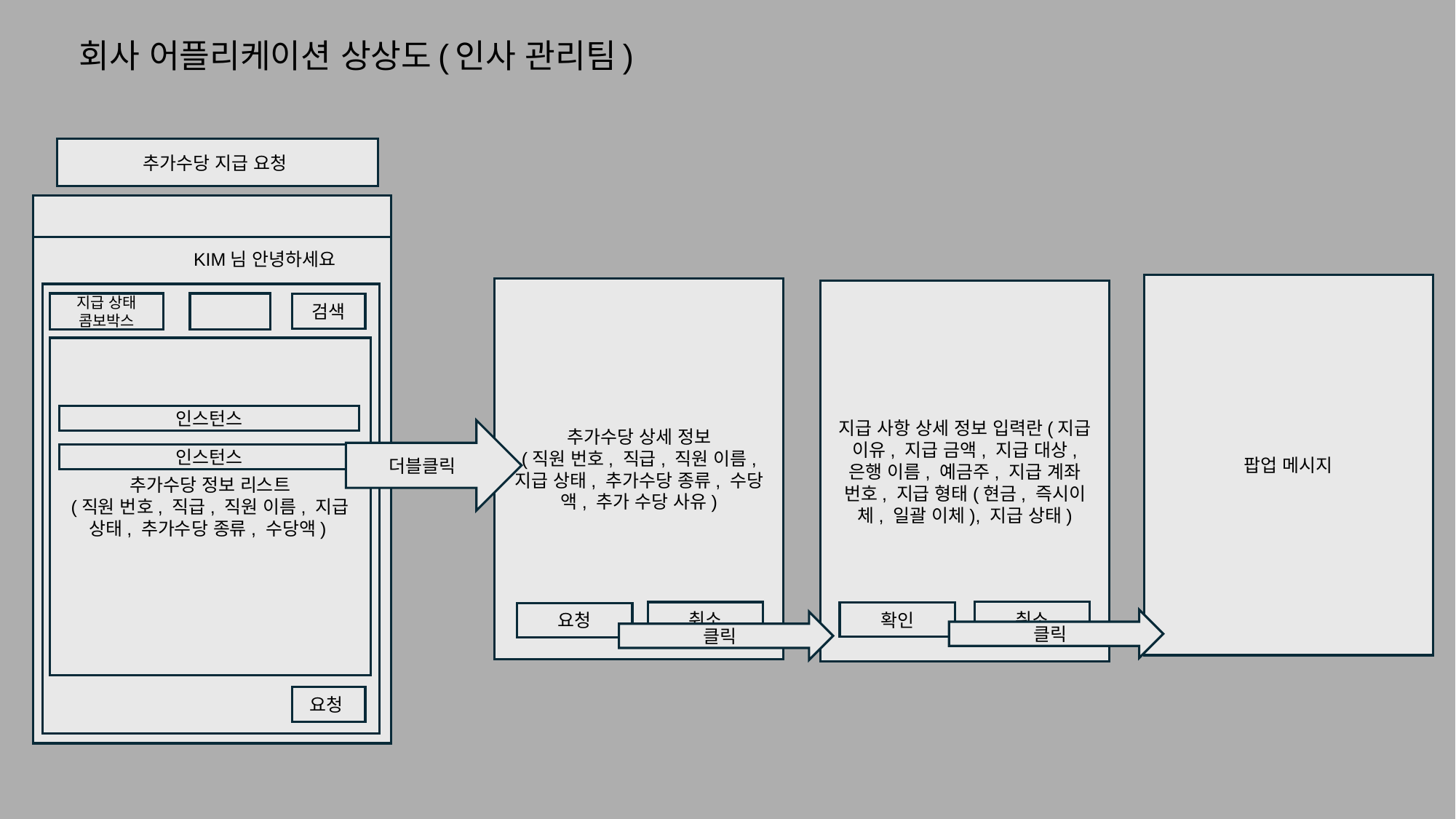

# 회사 어플리케이션 상상도(인사 관리팀)
추가수당 지급 요청

KIM님 안녕하세요
팝업 메시지
추가수당 상세 정보
(직원 번호, 직급, 직원 이름, 지급 상태, 추가수당 종류, 수당액, 추가 수당 사유)
지급 사항 상세 정보 입력란(지급 이유, 지급 금액, 지급 대상, 은행 이름, 예금주, 지급 계좌 번호, 지급 형태(현금, 즉시이체, 일괄 이체), 지급 상태)

지급 상태
콤보박스
검색
추가수당 정보 리스트
(직원 번호, 직급, 직원 이름, 지급 상태, 추가수당 종류, 수당액)
인스턴스
더블클릭
인스턴스
취소
취소
확인
요청
클릭
클릭
요청